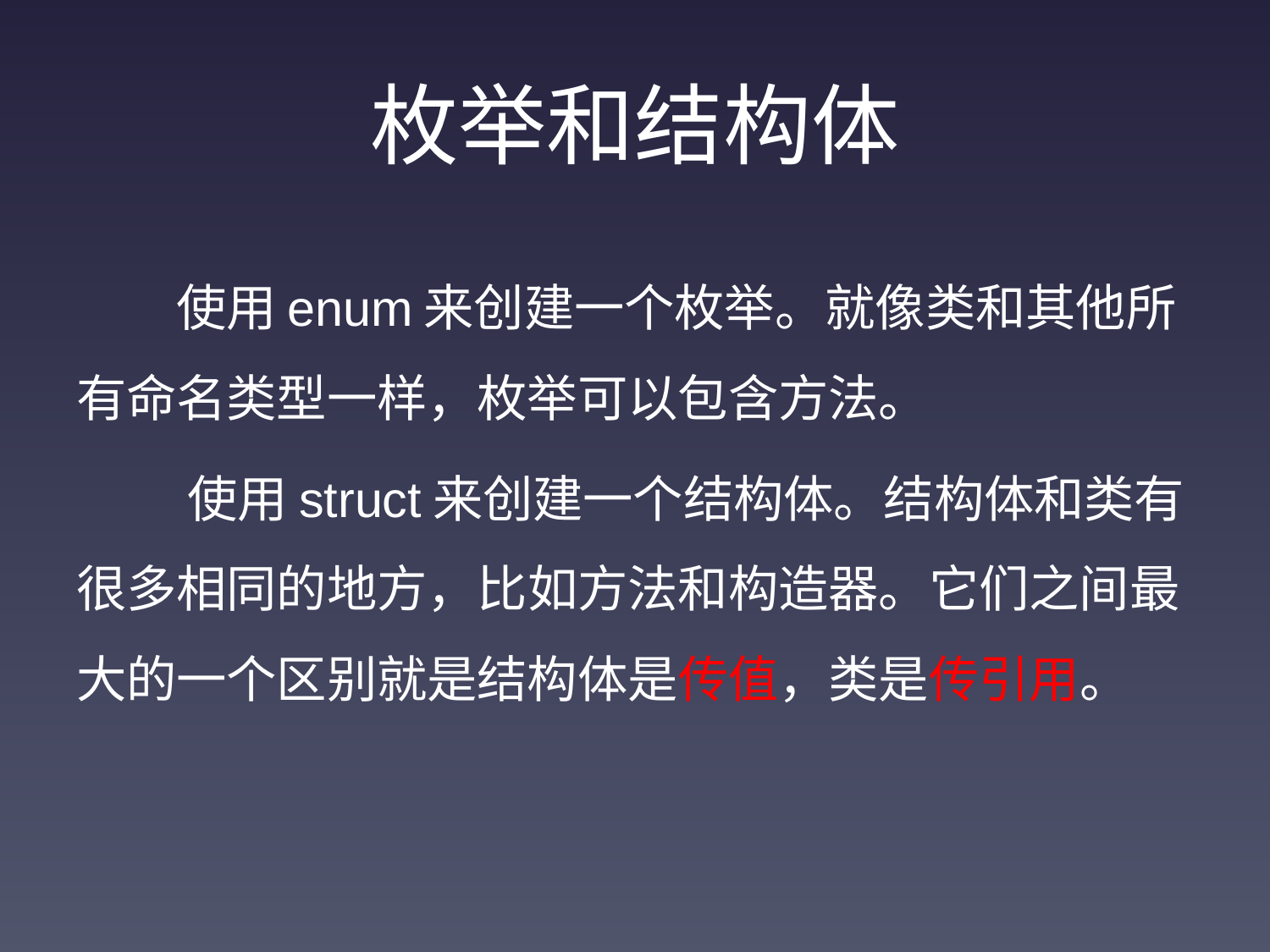

# 枚举和结构体
        使用enum来创建一个枚举。就像类和其他所有命名类型一样，枚举可以包含方法。
         使用struct来创建一个结构体。结构体和类有很多相同的地方，比如方法和构造器。它们之间最大的一个区别就是结构体是传值，类是传引用。